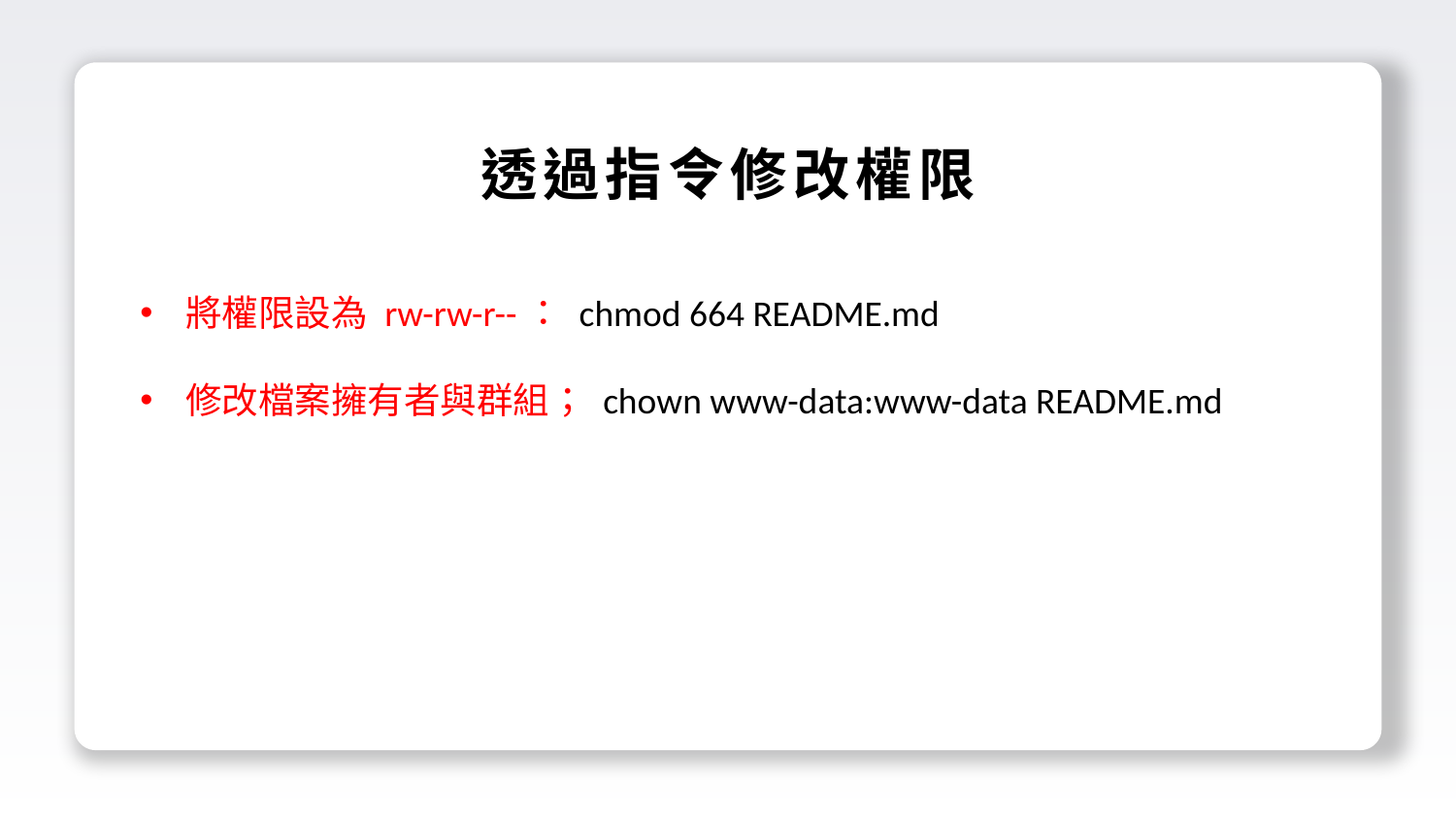

透過指令修改權限
將權限設為 rw-rw-r--： chmod 664 README.md

修改檔案擁有者與群組； chown www-data:www-data README.md